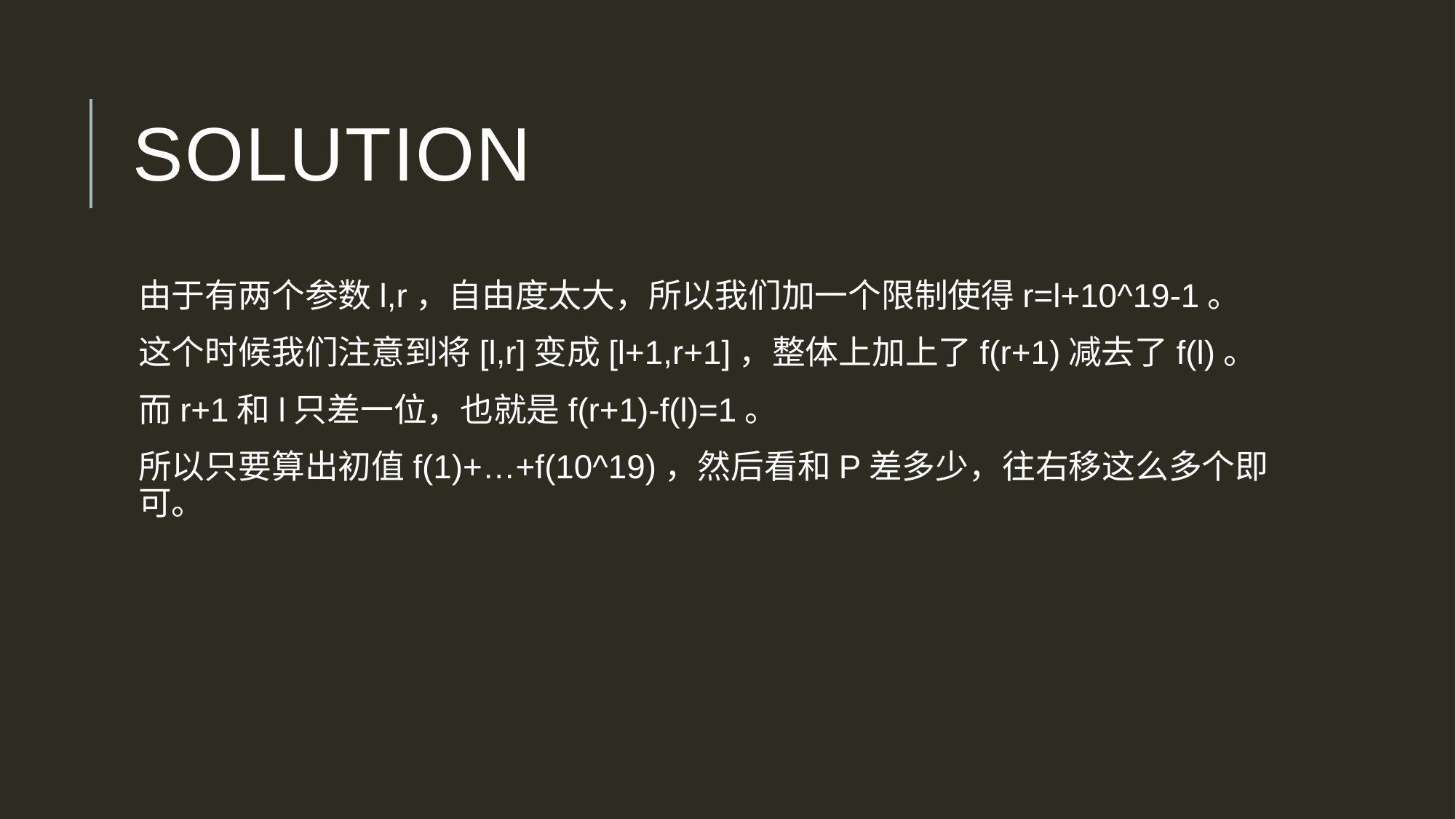

# Solution
由于有两个参数l,r，自由度太大，所以我们加一个限制使得r=l+10^19-1。
这个时候我们注意到将[l,r]变成[l+1,r+1]，整体上加上了f(r+1)减去了f(l)。
而r+1和l只差一位，也就是f(r+1)-f(l)=1。
所以只要算出初值f(1)+…+f(10^19)，然后看和P差多少，往右移这么多个即可。